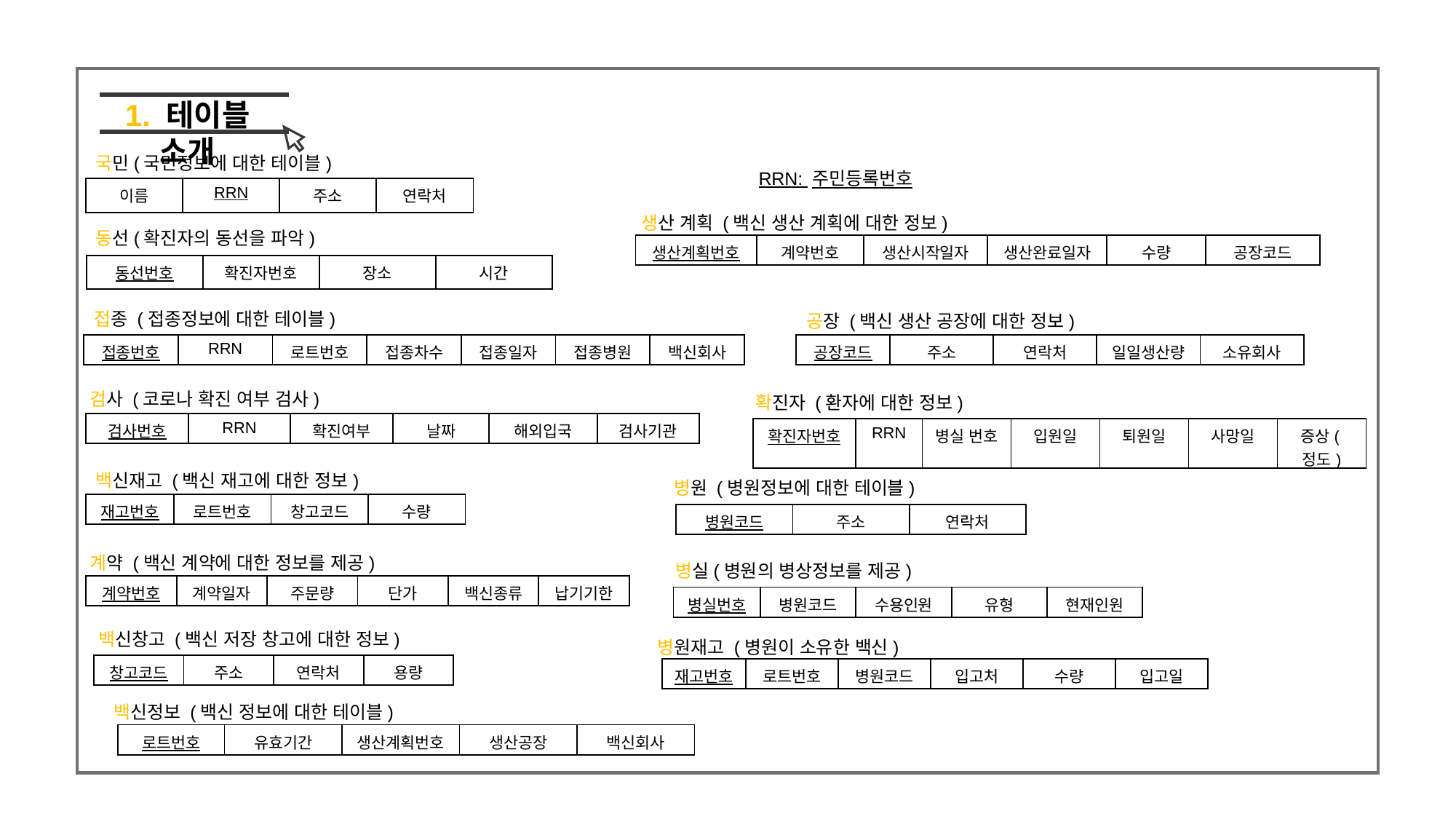

1. 테이블 소개

국민(국민정보에 대한 테이블)
RRN: 주민등록번호
| 이름 | RRN | 주소 | 연락처 |
| --- | --- | --- | --- |
생산 계획 (백신 생산 계획에 대한 정보)
동선(확진자의 동선을 파악)
| 생산계획번호 | 계약번호 | 생산시작일자 | 생산완료일자 | 수량 | 공장코드 |
| --- | --- | --- | --- | --- | --- |
| 동선번호 | 확진자번호 | 장소 | 시간 |
| --- | --- | --- | --- |
접종 (접종정보에 대한 테이블)
공장 (백신 생산 공장에 대한 정보)
| 접종번호 | RRN | 로트번호 | 접종차수 | 접종일자 | 접종병원 | 백신회사 |
| --- | --- | --- | --- | --- | --- | --- |
| 공장코드 | 주소 | 연락처 | 일일생산량 | 소유회사 |
| --- | --- | --- | --- | --- |
검사 (코로나 확진 여부 검사)
확진자 (환자에 대한 정보)
| 검사번호 | RRN | 확진여부 | 날짜 | 해외입국 | 검사기관 |
| --- | --- | --- | --- | --- | --- |
| 확진자번호 | RRN | 병실 번호 | 입원일 | 퇴원일 | 사망일 | 증상(정도) |
| --- | --- | --- | --- | --- | --- | --- |
백신재고 (백신 재고에 대한 정보)
병원 (병원정보에 대한 테이블)
| 재고번호 | 로트번호 | 창고코드 | 수량 |
| --- | --- | --- | --- |
| 병원코드 | 주소 | 연락처 |
| --- | --- | --- |
계약 (백신 계약에 대한 정보를 제공)
병실(병원의 병상정보를 제공)
| 계약번호 | 계약일자 | 주문량 | 단가 | 백신종류 | 납기기한 |
| --- | --- | --- | --- | --- | --- |
| 병실번호 | 병원코드 | 수용인원 | 유형 | 현재인원 |
| --- | --- | --- | --- | --- |
백신창고 (백신 저장 창고에 대한 정보)
병원재고 (병원이 소유한 백신)
| 창고코드 | 주소 | 연락처 | 용량 |
| --- | --- | --- | --- |
| 재고번호 | 로트번호 | 병원코드 | 입고처 | 수량 | 입고일 |
| --- | --- | --- | --- | --- | --- |
백신정보 (백신 정보에 대한 테이블)
| 로트번호 | 유효기간 | 생산계획번호 | 생산공장 | 백신회사 |
| --- | --- | --- | --- | --- |